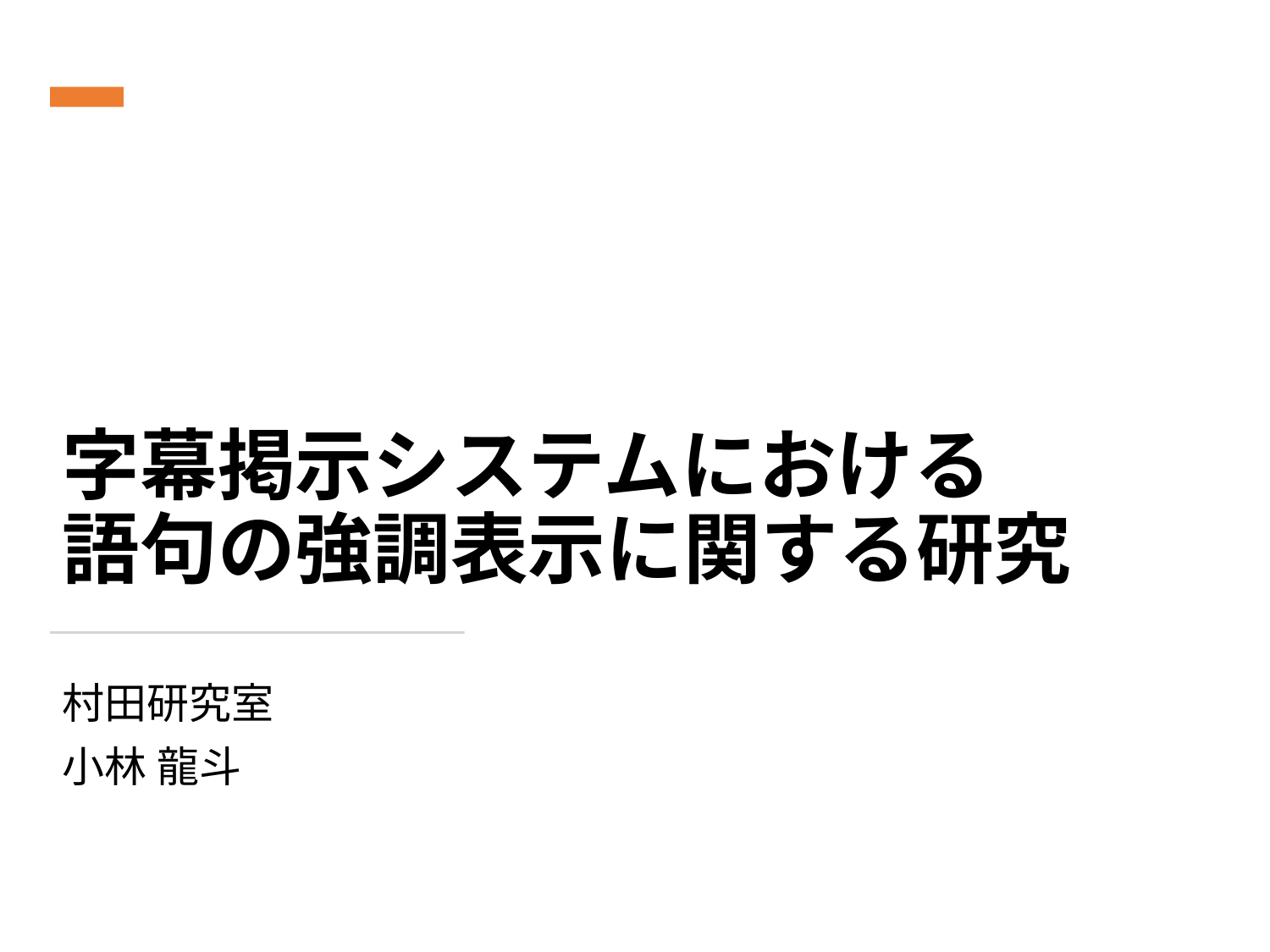

# 字幕掲示システムにおける 語句の強調表示に関する研究

村田研究室
小林 龍斗